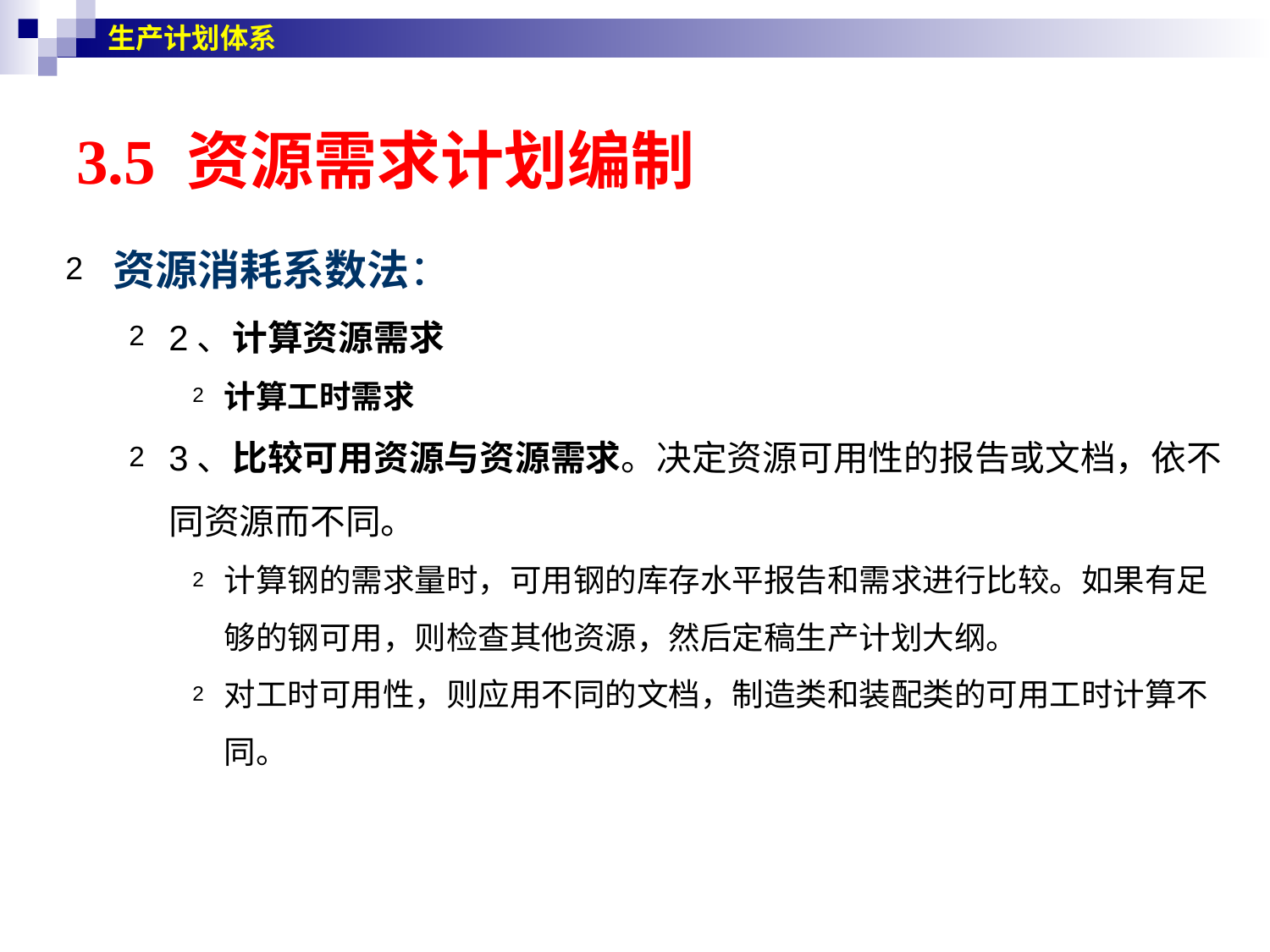

生产计划体系
# 3.5 资源需求计划编制
资源消耗系数法：
2、计算资源需求
计算工时需求
3、比较可用资源与资源需求。决定资源可用性的报告或文档，依不同资源而不同。
计算钢的需求量时，可用钢的库存水平报告和需求进行比较。如果有足够的钢可用，则检查其他资源，然后定稿生产计划大纲。
对工时可用性，则应用不同的文档，制造类和装配类的可用工时计算不同。